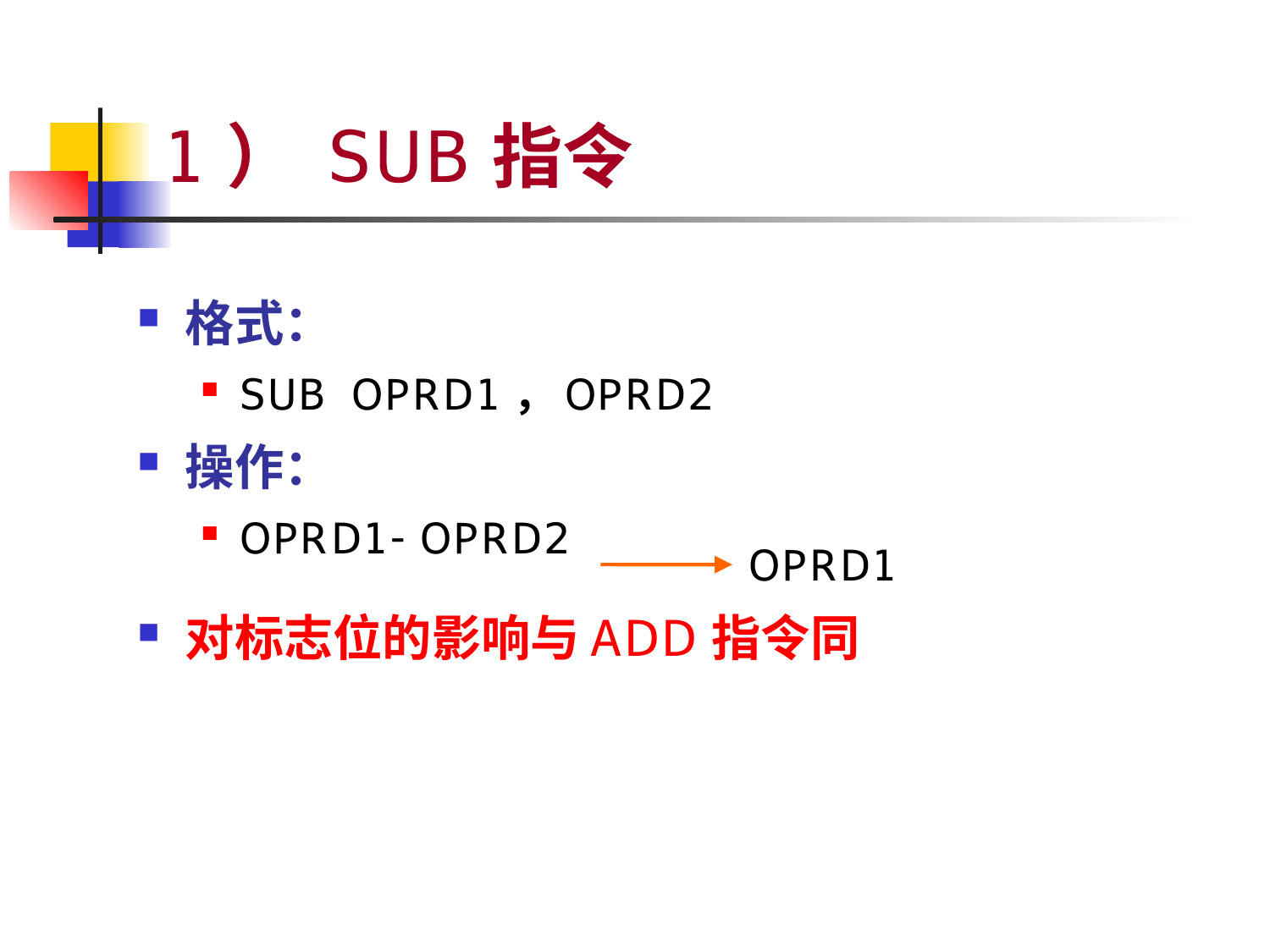

# 1） SUB指令
格式：
SUB  OPRD1，OPRD2
操作：
OPRD1- OPRD2
对标志位的影响与ADD指令同
OPRD1

95